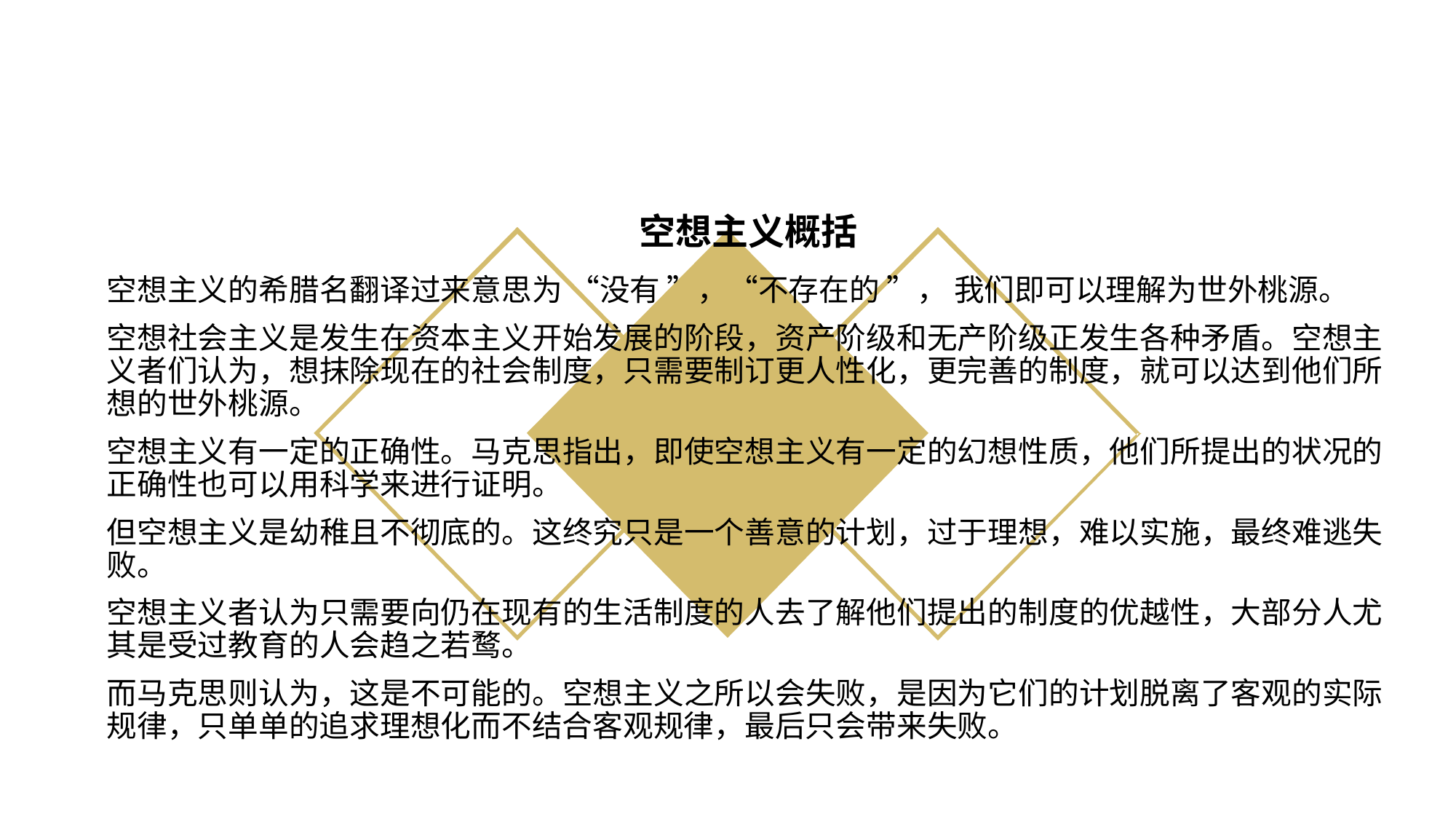

# 空想主义概括
空想主义的希腊名翻译过来意思为 “没有 ”，“不存在的 ”， 我们即可以理解为世外桃源。
空想社会主义是发生在资本主义开始发展的阶段，资产阶级和无产阶级正发生各种矛盾。空想主义者们认为，想抹除现在的社会制度，只需要制订更人性化，更完善的制度，就可以达到他们所想的世外桃源。
空想主义有一定的正确性。马克思指出，即使空想主义有一定的幻想性质，他们所提出的状况的正确性也可以用科学来进行证明。
但空想主义是幼稚且不彻底的。这终究只是一个善意的计划，过于理想，难以实施，最终难逃失败。
空想主义者认为只需要向仍在现有的生活制度的人去了解他们提出的制度的优越性，大部分人尤其是受过教育的人会趋之若鹜。
而马克思则认为，这是不可能的。空想主义之所以会失败，是因为它们的计划脱离了客观的实际规律，只单单的追求理想化而不结合客观规律，最后只会带来失败。